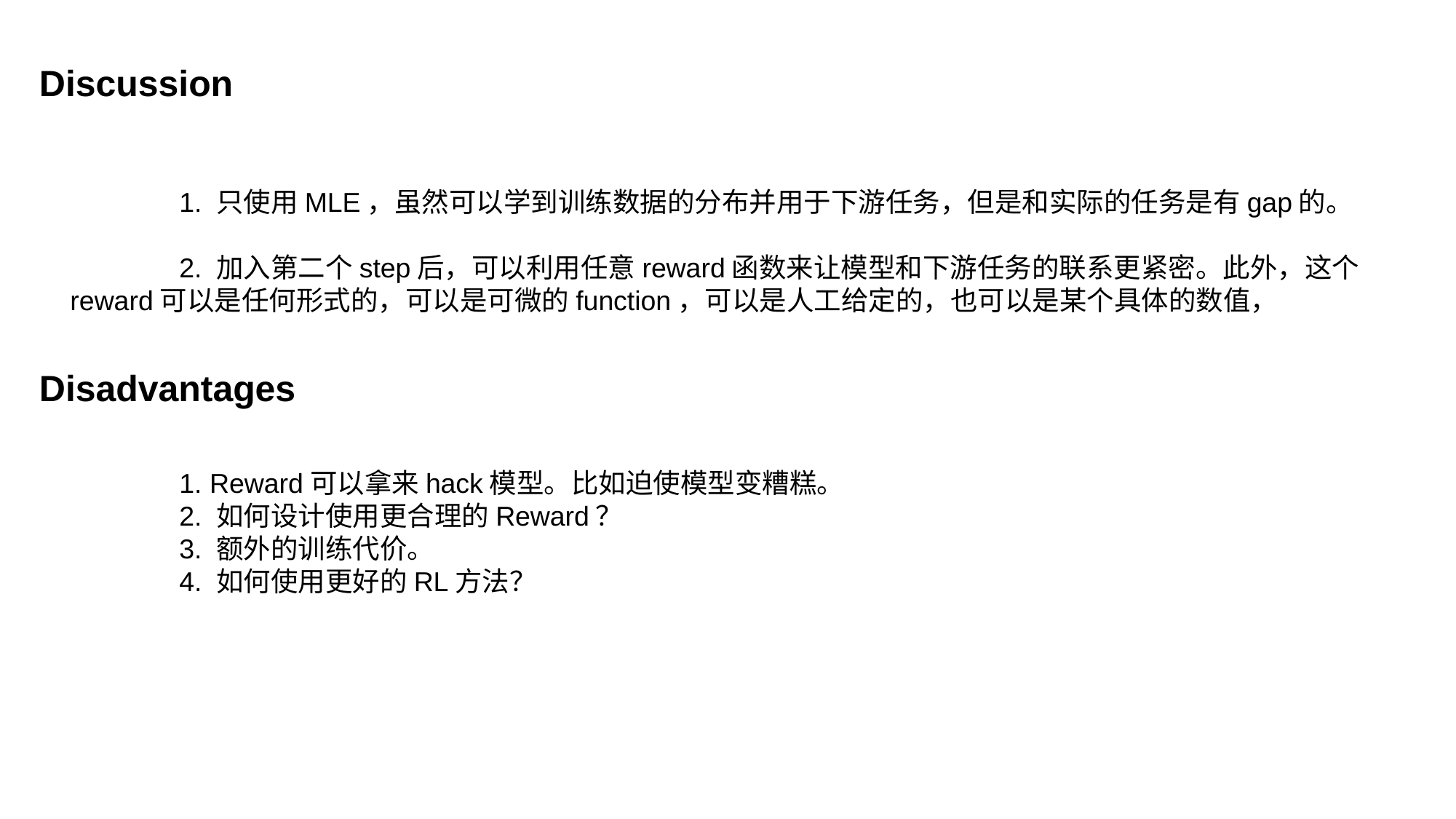

Discussion

	1. 只使用MLE，虽然可以学到训练数据的分布并用于下游任务，但是和实际的任务是有gap的。

	2. 加入第二个step后，可以利用任意reward函数来让模型和下游任务的联系更紧密。此外，这个reward可以是任何形式的，可以是可微的function，可以是人工给定的，也可以是某个具体的数值，
Disadvantages

	1. Reward可以拿来hack模型。比如迫使模型变糟糕。
	2. 如何设计使用更合理的Reward？
	3. 额外的训练代价。
	4. 如何使用更好的RL方法？